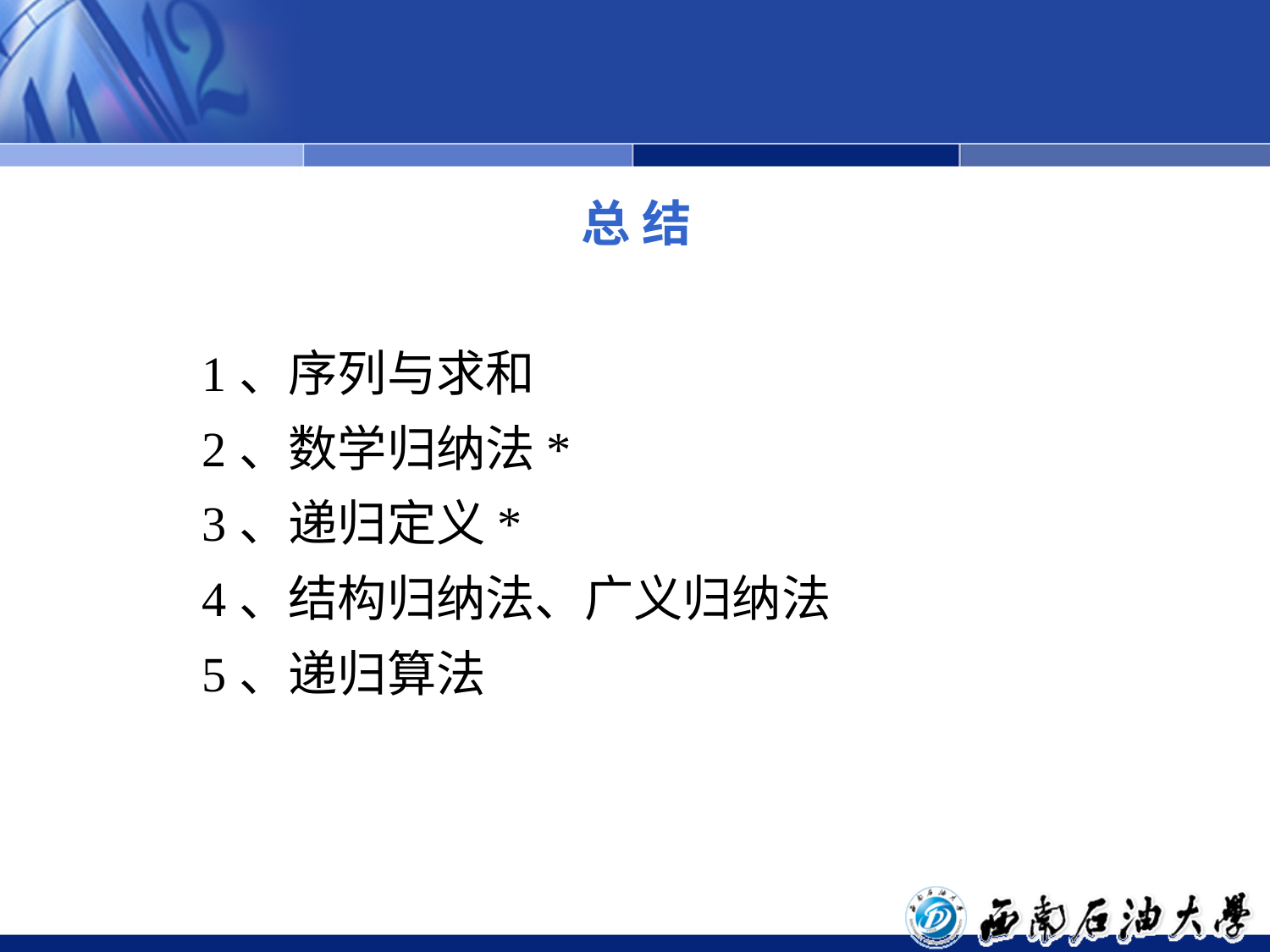

#
总 结

1、序列与求和
2、数学归纳法*
3、递归定义*
4、结构归纳法、广义归纳法
5、递归算法